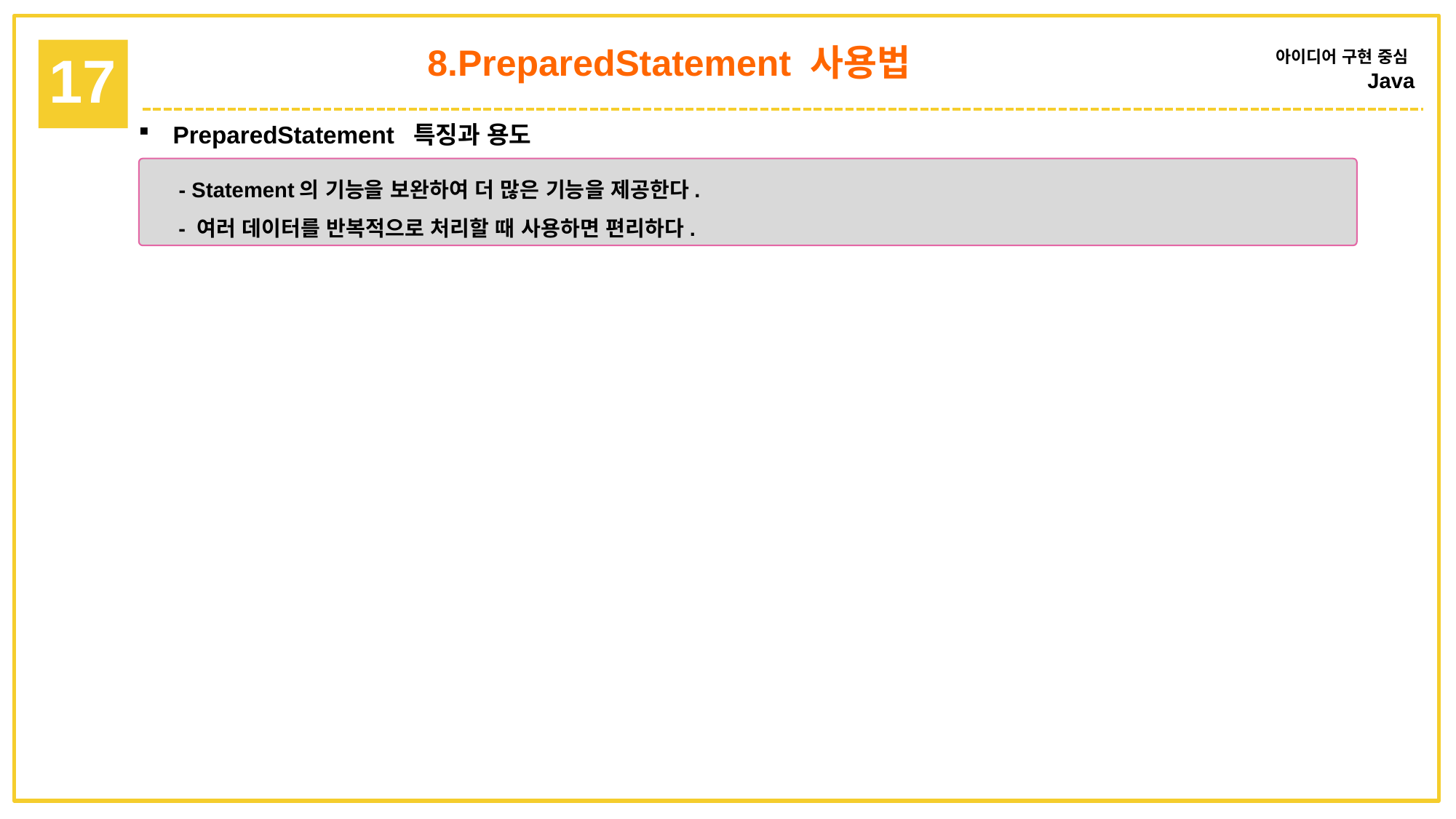

8.PreparedStatement 사용법
아이디어 구현 중심
Java
17

PreparedStatement  특징과 용도

  - Statement의 기능을 보완하여 더 많은 기능을 제공한다.
  - 여러 데이터를 반복적으로 처리할 때 사용하면 편리하다.